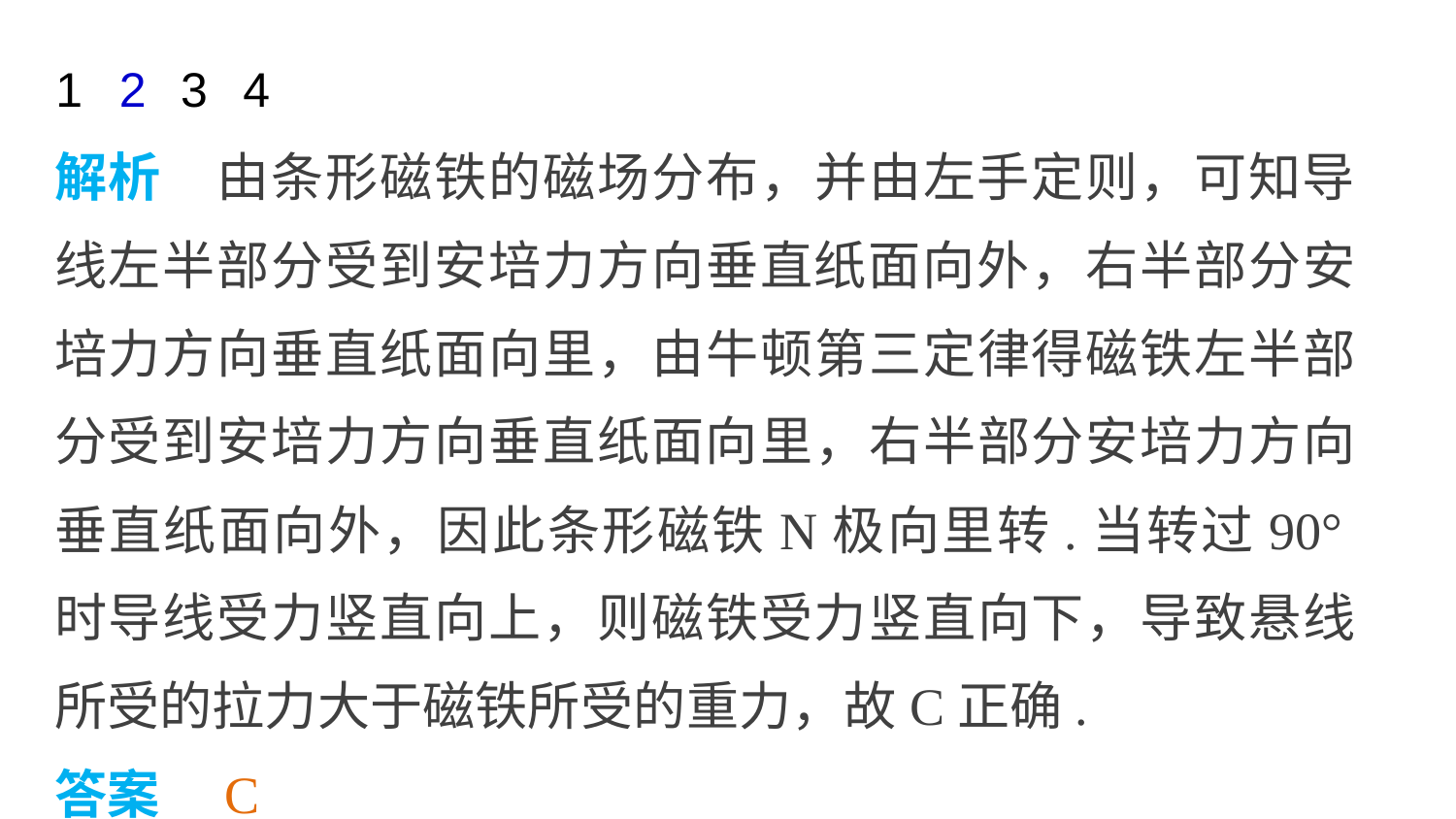

1
2
3
4
解析　由条形磁铁的磁场分布，并由左手定则，可知导线左半部分受到安培力方向垂直纸面向外，右半部分安培力方向垂直纸面向里，由牛顿第三定律得磁铁左半部分受到安培力方向垂直纸面向里，右半部分安培力方向垂直纸面向外，因此条形磁铁N极向里转.当转过90°时导线受力竖直向上，则磁铁受力竖直向下，导致悬线所受的拉力大于磁铁所受的重力，故C正确.
答案　C